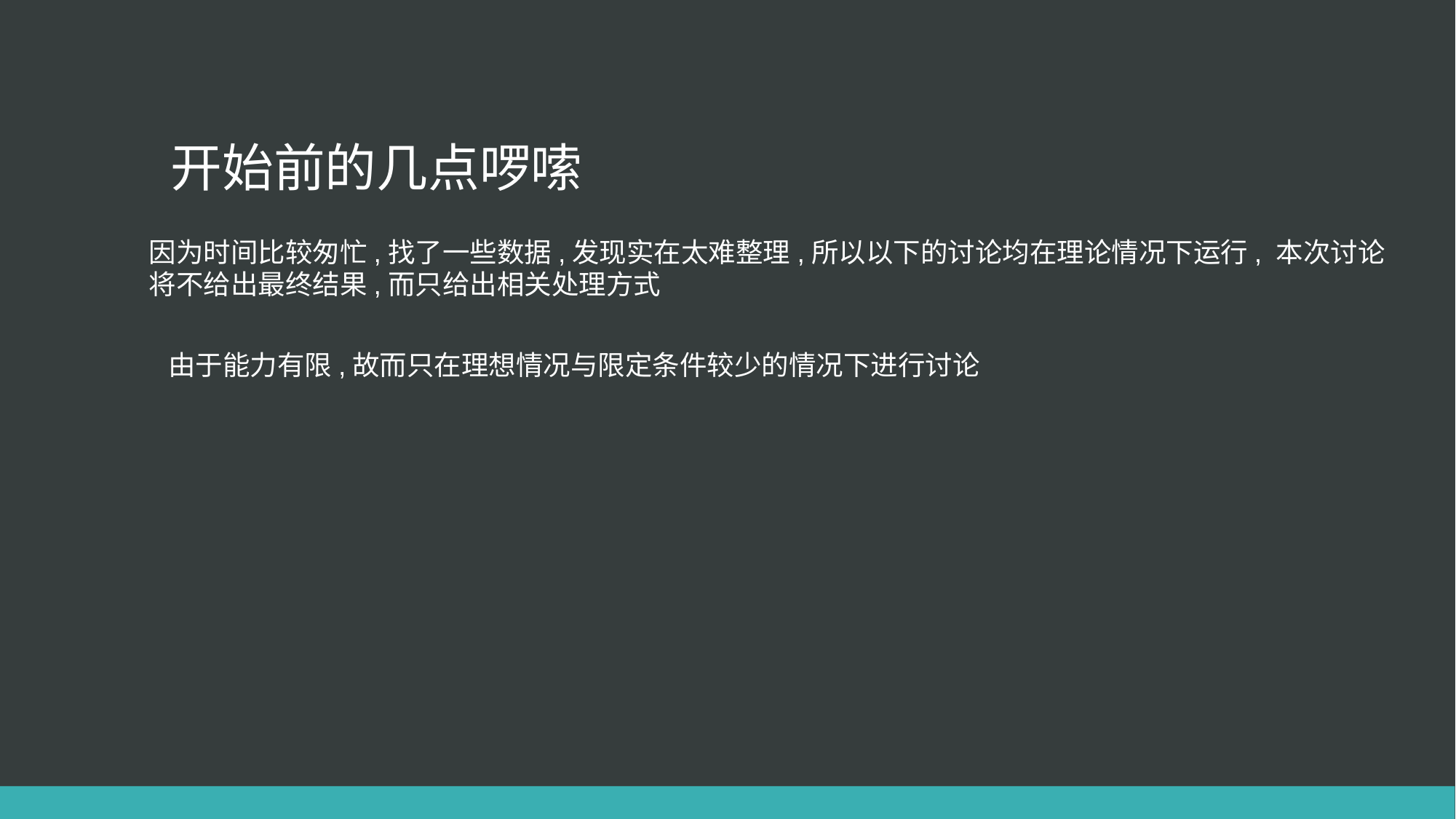

# 开始前的几点啰嗦
因为时间比较匆忙,找了一些数据,发现实在太难整理,所以以下的讨论均在理论情况下运行, 本次讨论
将不给出最终结果,而只给出相关处理方式
由于能力有限,故而只在理想情况与限定条件较少的情况下进行讨论